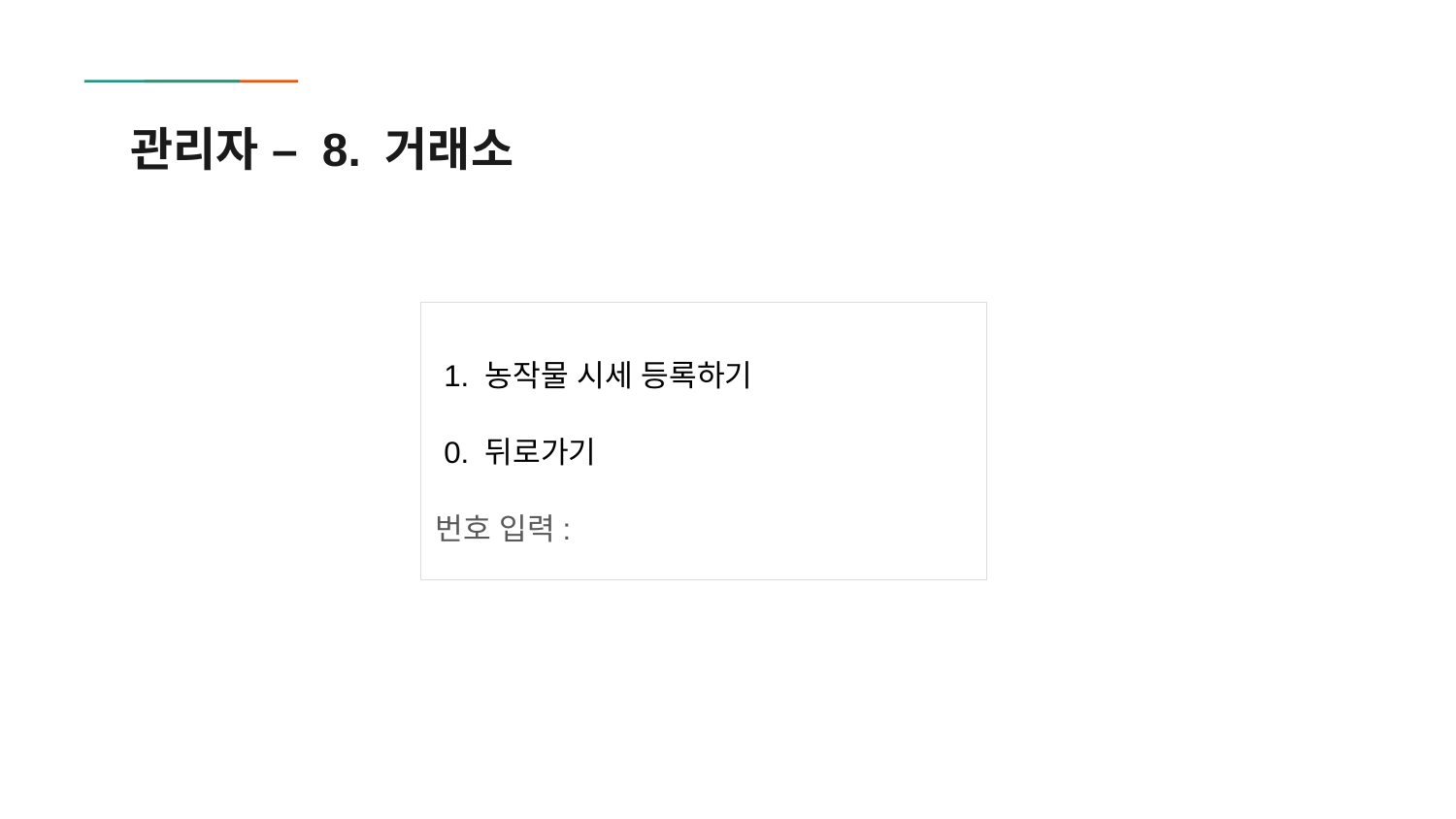

# 관리자 – 8. 거래소
 1. 농작물 시세 등록하기
 0. 뒤로가기
번호 입력: